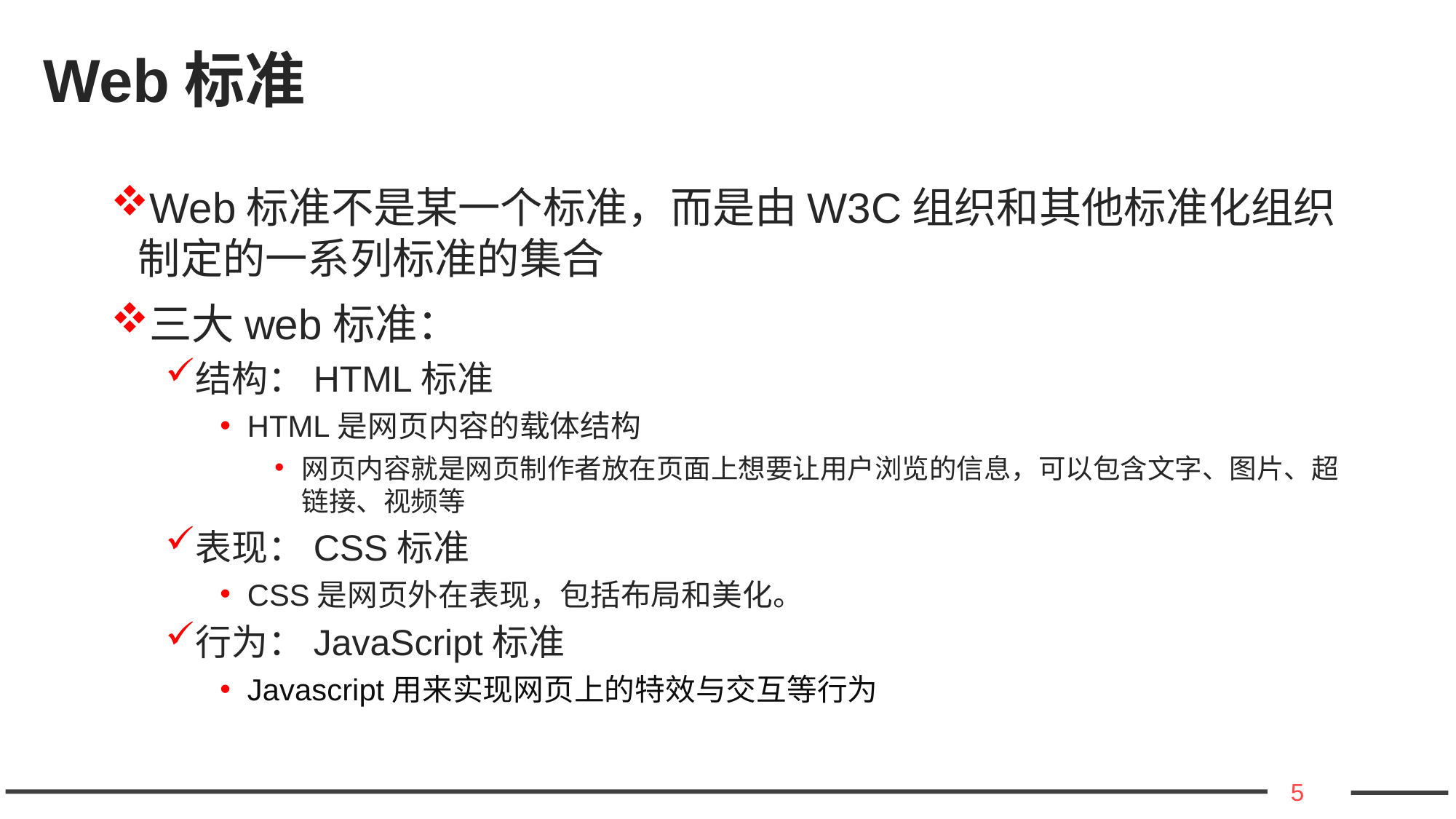

# Web标准
Web标准不是某一个标准，而是由W3C组织和其他标准化组织制定的一系列标准的集合
三大web标准：
结构：HTML标准
HTML是网页内容的载体结构
网页内容就是网页制作者放在页面上想要让用户浏览的信息，可以包含文字、图片、超链接、视频等
表现：CSS标准
CSS是网页外在表现，包括布局和美化。
行为：JavaScript标准
Javascript用来实现网页上的特效与交互等行为